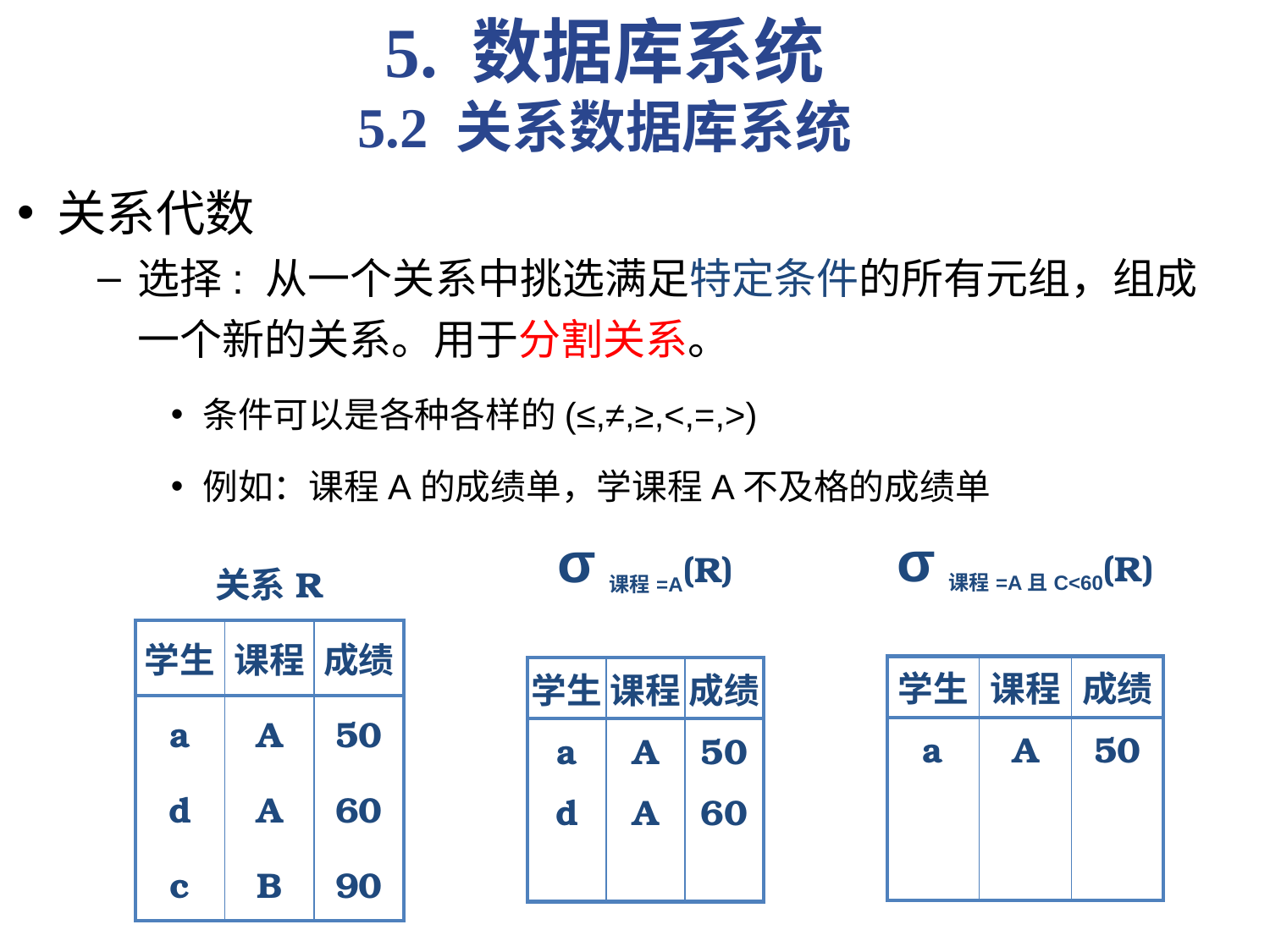

5. 数据库系统
5.2 关系数据库系统
关系代数
选择: 从一个关系中挑选满足特定条件的所有元组，组成一个新的关系。用于分割关系。
条件可以是各种各样的(≤,≠,≥,<,=,>)
例如：课程A的成绩单，学课程A不及格的成绩单
| σ课程=A且C<60(R) |  |  |
| --- | --- | --- |
| 学生 | 课程 | 成绩 |
| a | A | 50 |
|  |  |  |
|  |  |  |
| σ课程=A(R) |  |  |
| --- | --- | --- |
| 学生 | 课程 | 成绩 |
| a | A | 50 |
| d | A | 60 |
|  |  |  |
| 关系R |  |  |
| --- | --- | --- |
| 学生 | 课程 | 成绩 |
| a | A | 50 |
| d | A | 60 |
| c | B | 90 |
10